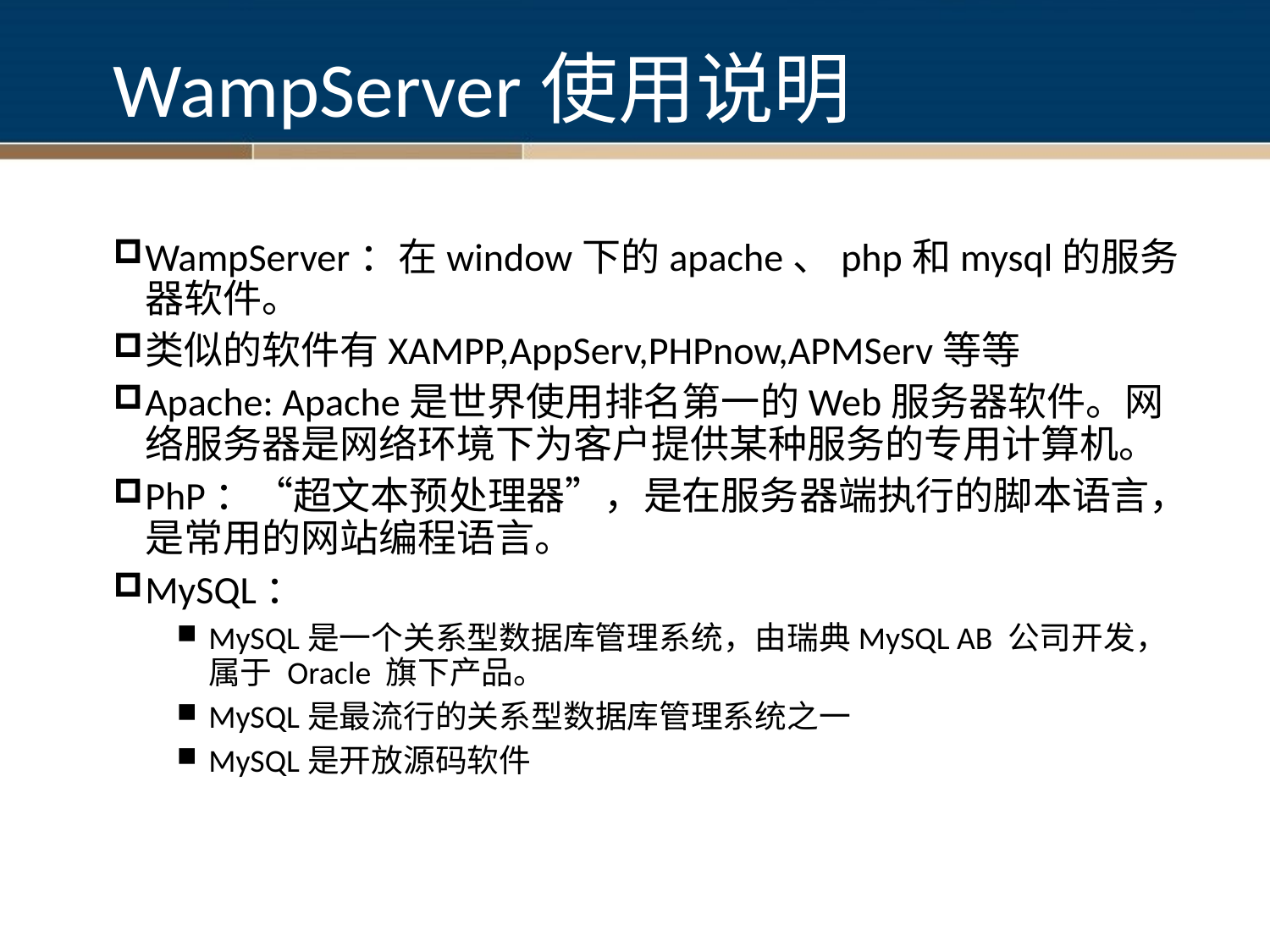

# WampServer使用说明
WampServer：在window下的apache、php和mysql的服务器软件。
类似的软件有XAMPP,AppServ,PHPnow,APMServ等等
Apache: Apache是世界使用排名第一的Web服务器软件。网络服务器是网络环境下为客户提供某种服务的专用计算机。
PhP：“超文本预处理器”，是在服务器端执行的脚本语言，是常用的网站编程语言。
MySQL：
MySQL是一个关系型数据库管理系统，由瑞典MySQL AB 公司开发，属于 Oracle 旗下产品。
MySQL是最流行的关系型数据库管理系统之一
MySQL是开放源码软件